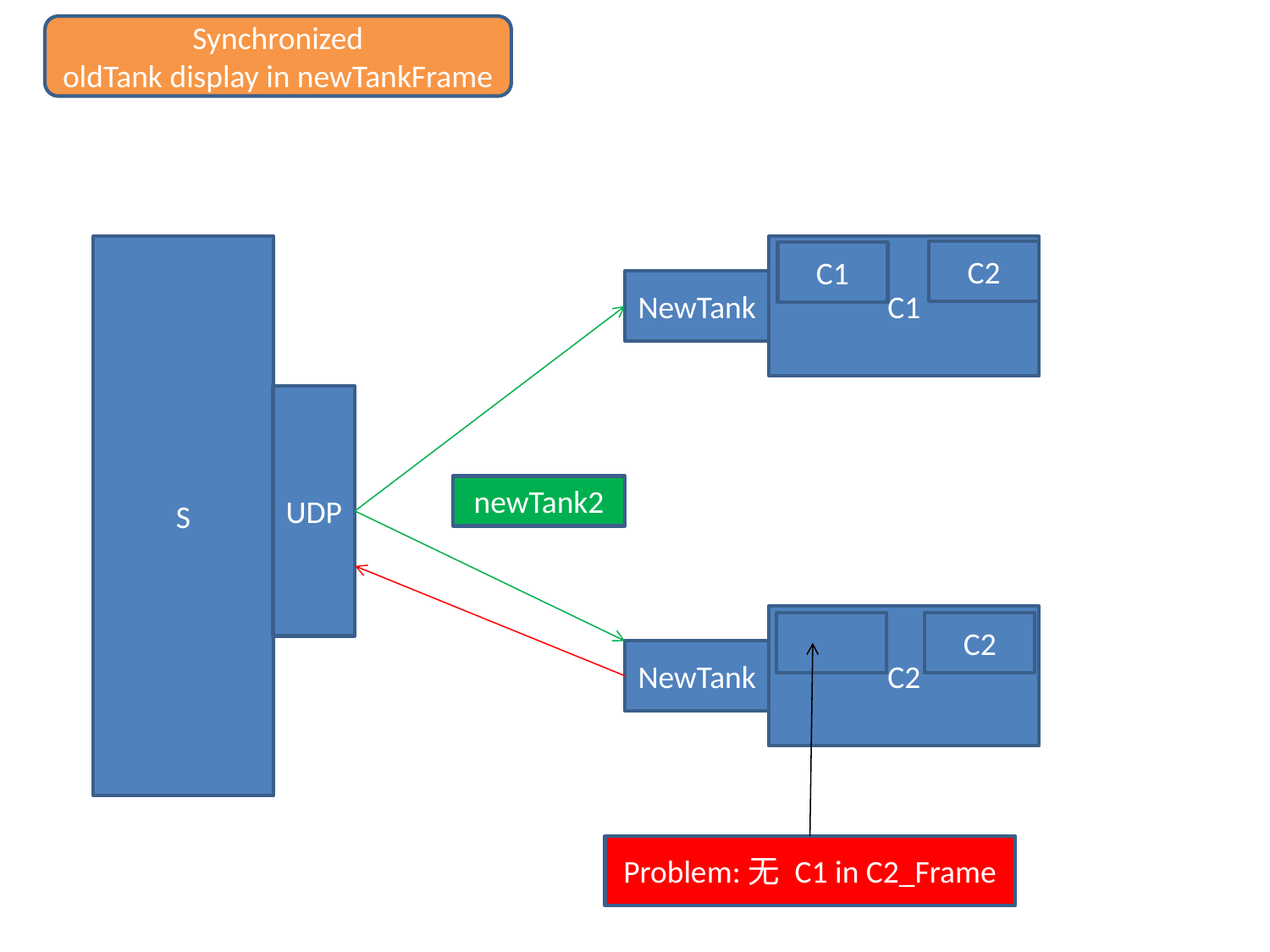

Synchronized
oldTank display in newTankFrame
S
C1
C2
C1
NewTank
UDP
newTank2
C2

C2
NewTank
Problem:无 C1 in C2_Frame